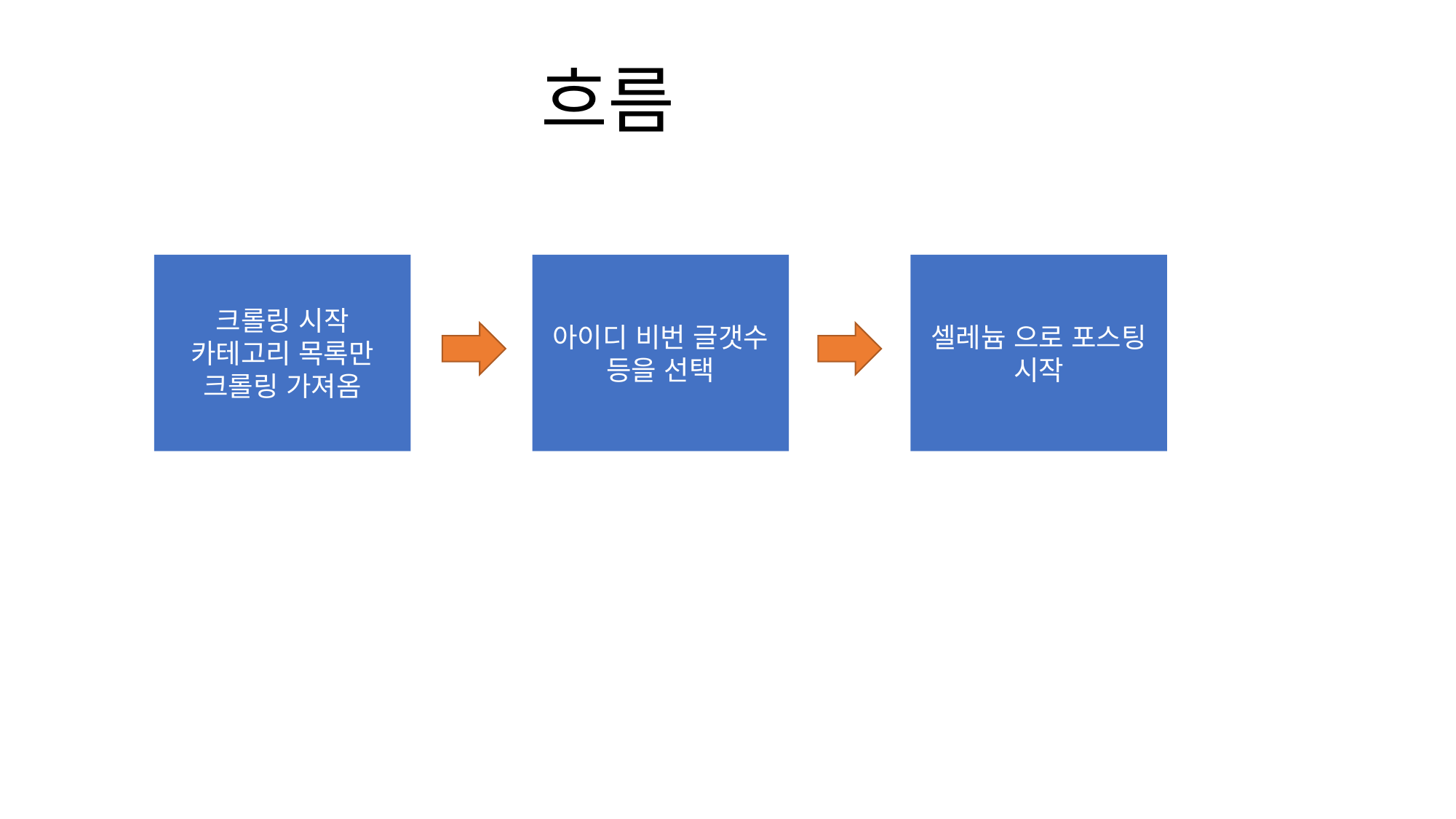

흐름
아이디 비번 글갯수 등을 선택
셀레늄 으로 포스팅 시작
크롤링 시작
카테고리 목록만 크롤링 가져옴